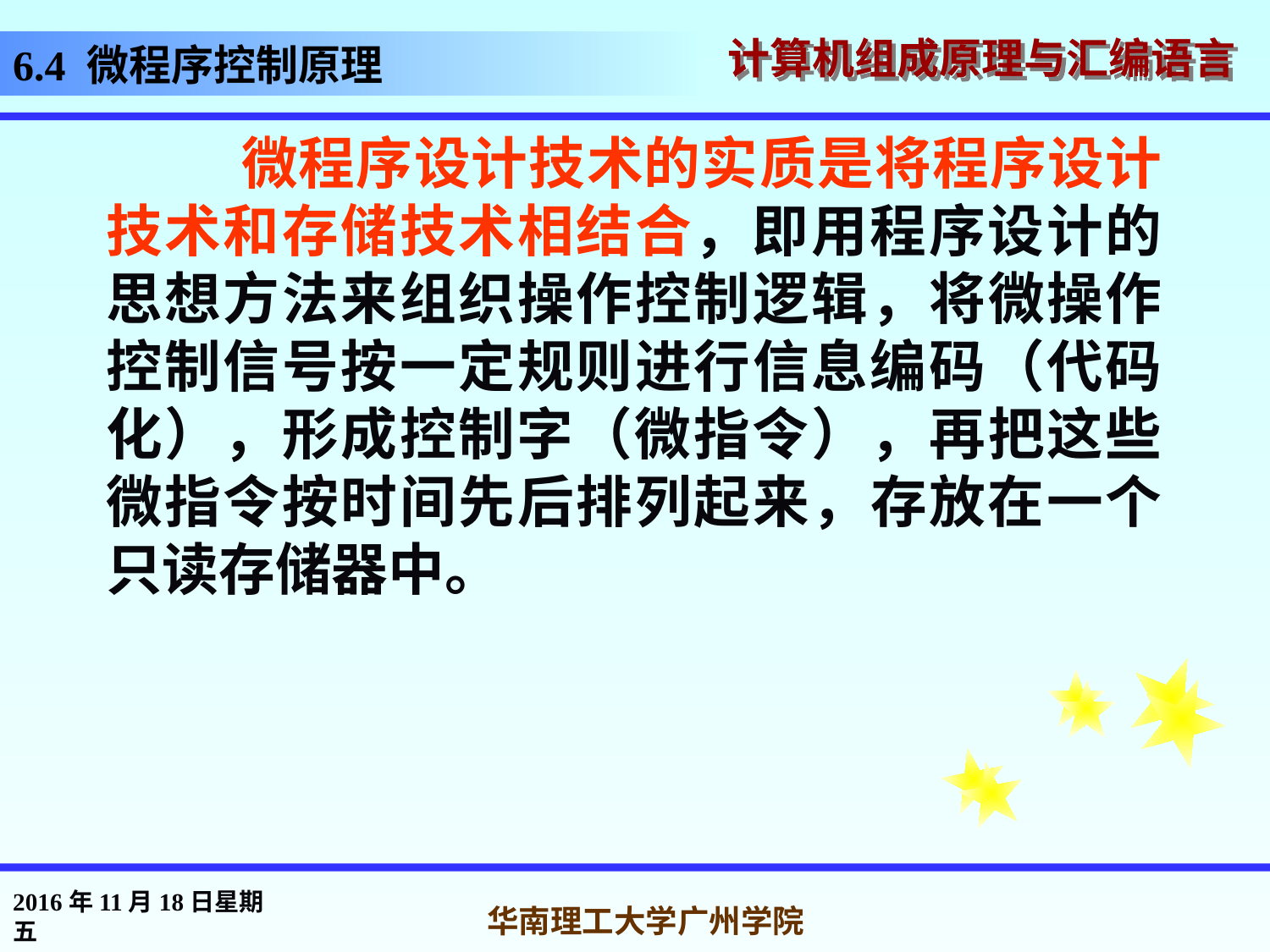

# 6.4 微程序控制原理
            微程序设计技术的实质是将程序设计技术和存储技术相结合，即用程序设计的思想方法来组织操作控制逻辑，将微操作控制信号按一定规则进行信息编码（代码化），形成控制字（微指令），再把这些微指令按时间先后排列起来，存放在一个只读存储器中。
2016年11月18日星期五
华南理工大学广州学院